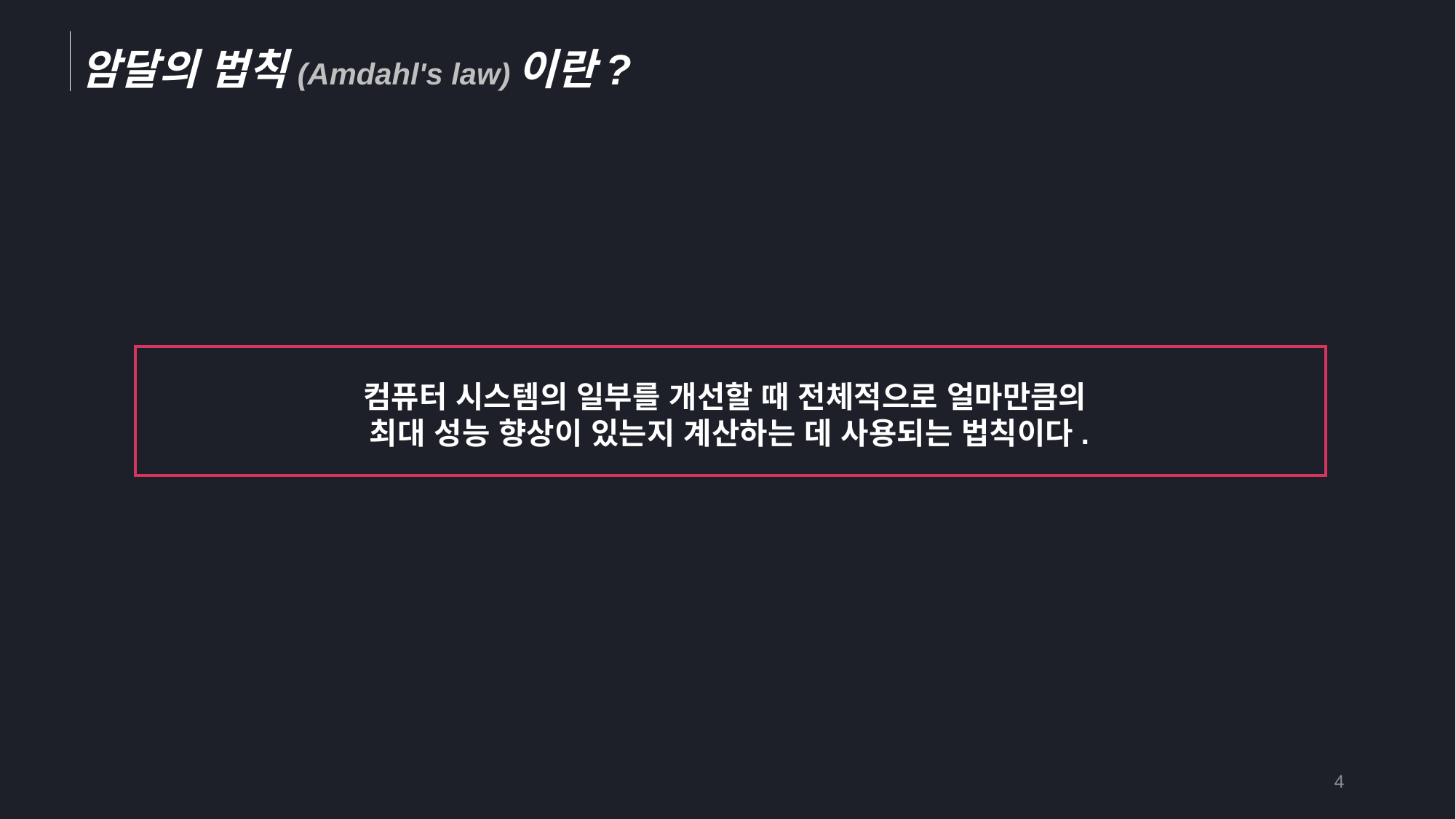

암달의 법칙(Amdahl's law)이란?

컴퓨터 시스템의 일부를 개선할 때 전체적으로 얼마만큼의
최대 성능 향상이 있는지 계산하는 데 사용되는 법칙이다.
4